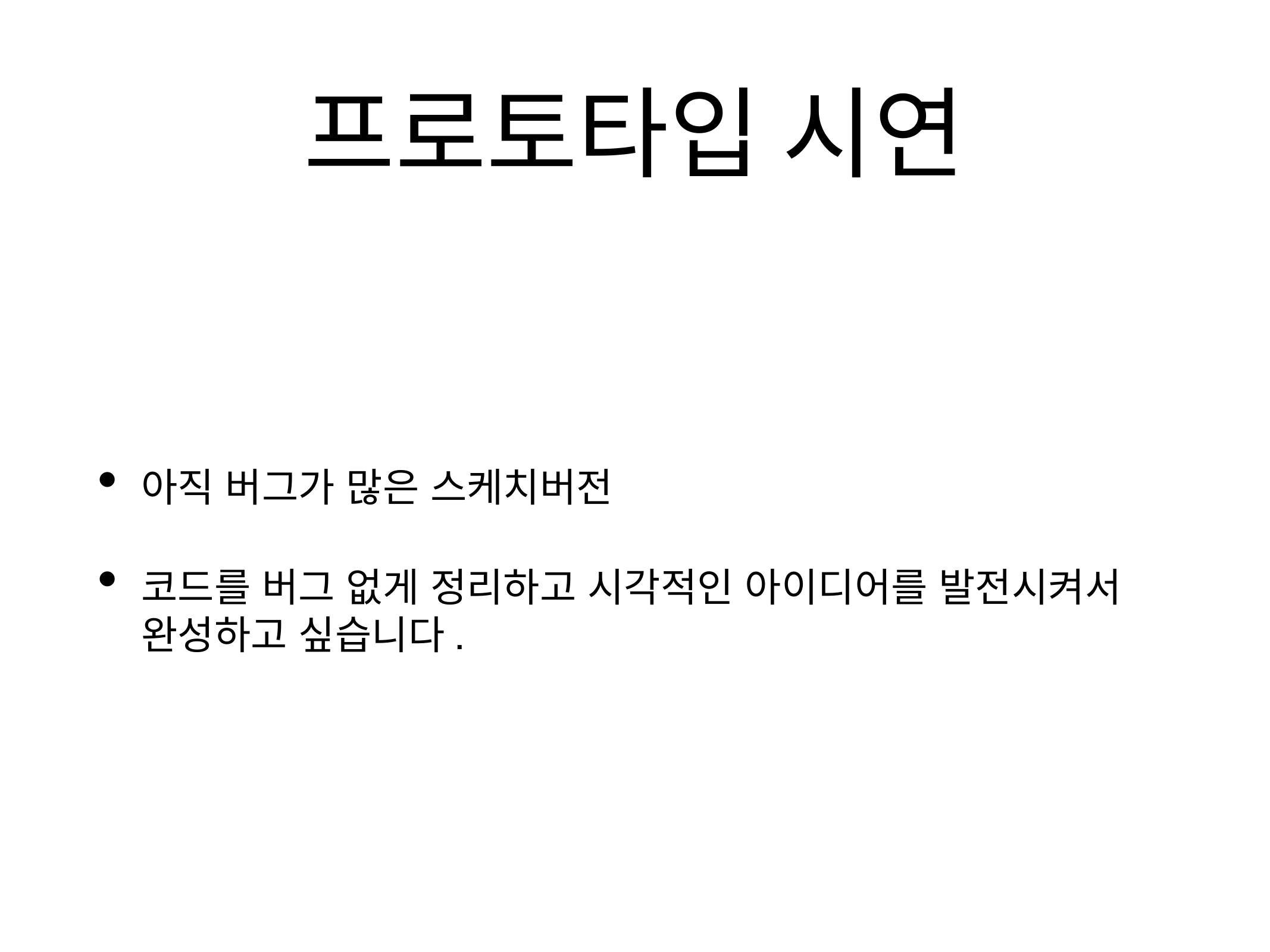

# 프로토타입 시연
아직 버그가 많은 스케치버전
코드를 버그 없게 정리하고 시각적인 아이디어를 발전시켜서 완성하고 싶습니다.